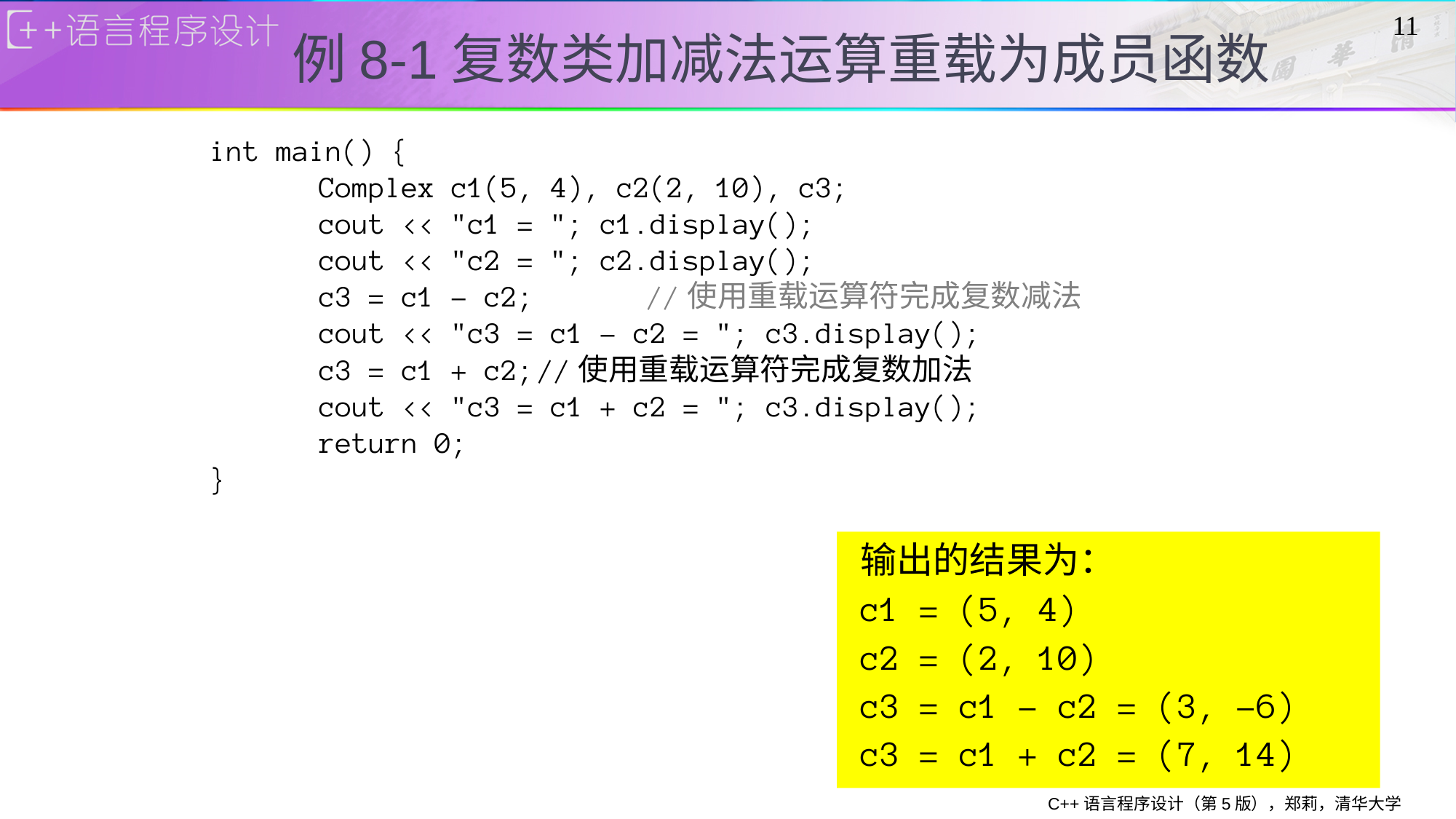

11
# 例8-1复数类加减法运算重载为成员函数
int main() {
	Complex c1(5, 4), c2(2, 10), c3;
	cout << "c1 = "; c1.display();
	cout << "c2 = "; c2.display();
	c3 = c1 - c2;		//使用重载运算符完成复数减法
	cout << "c3 = c1 - c2 = "; c3.display();
	c3 = c1 + c2;	//使用重载运算符完成复数加法
	cout << "c3 = c1 + c2 = "; c3.display();
	return 0;
}
输出的结果为：
c1 = (5, 4)
c2 = (2, 10)
c3 = c1 - c2 = (3, -6)
c3 = c1 + c2 = (7, 14)